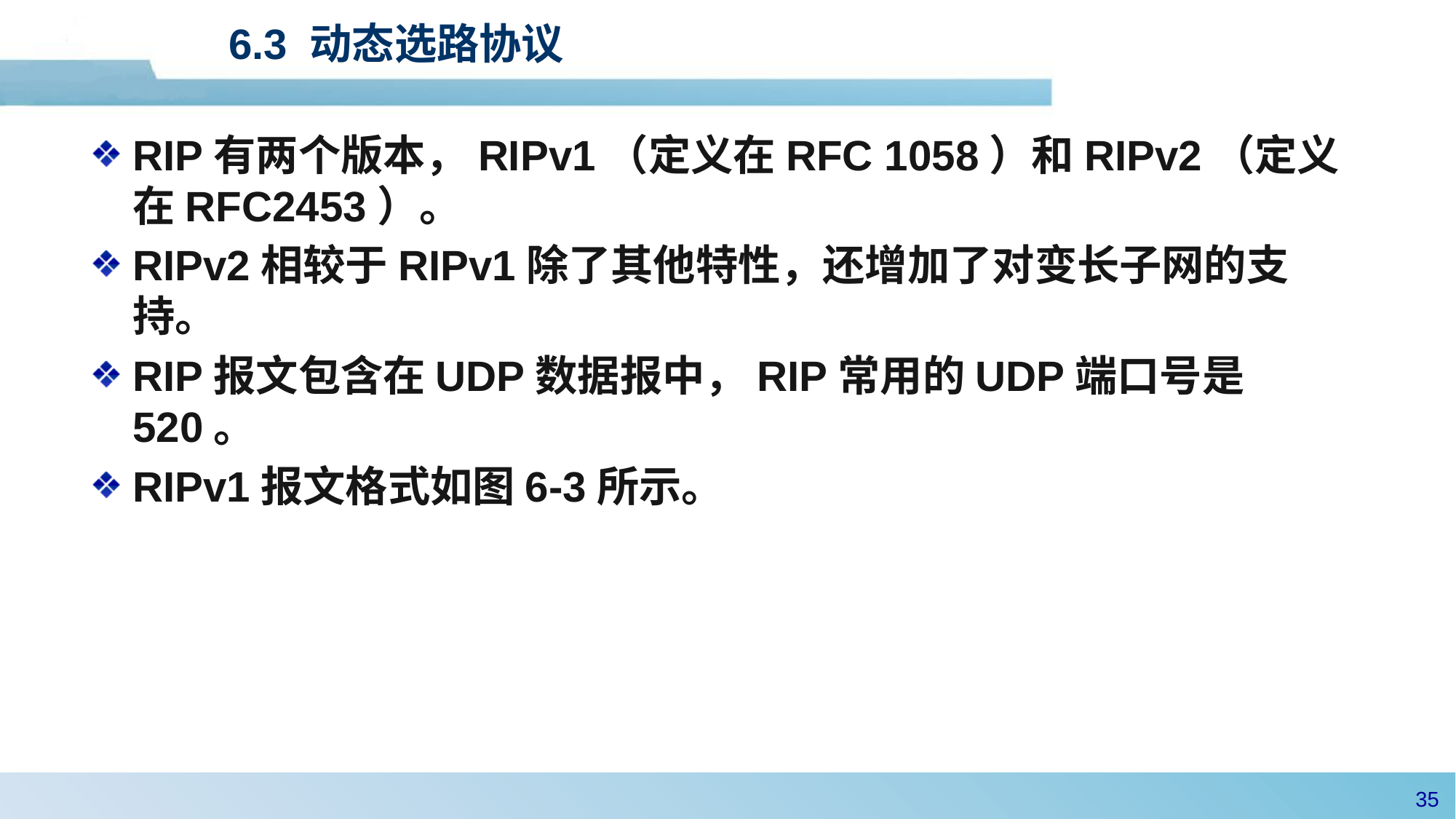

#
6.3 动态选路协议
RIP有两个版本，RIPv1（定义在RFC 1058）和RIPv2（定义在RFC2453）。
RIPv2相较于RIPv1除了其他特性，还增加了对变长子网的支持。
RIP报文包含在UDP数据报中，RIP常用的UDP端口号是520。
RIPv1报文格式如图6-3所示。
35